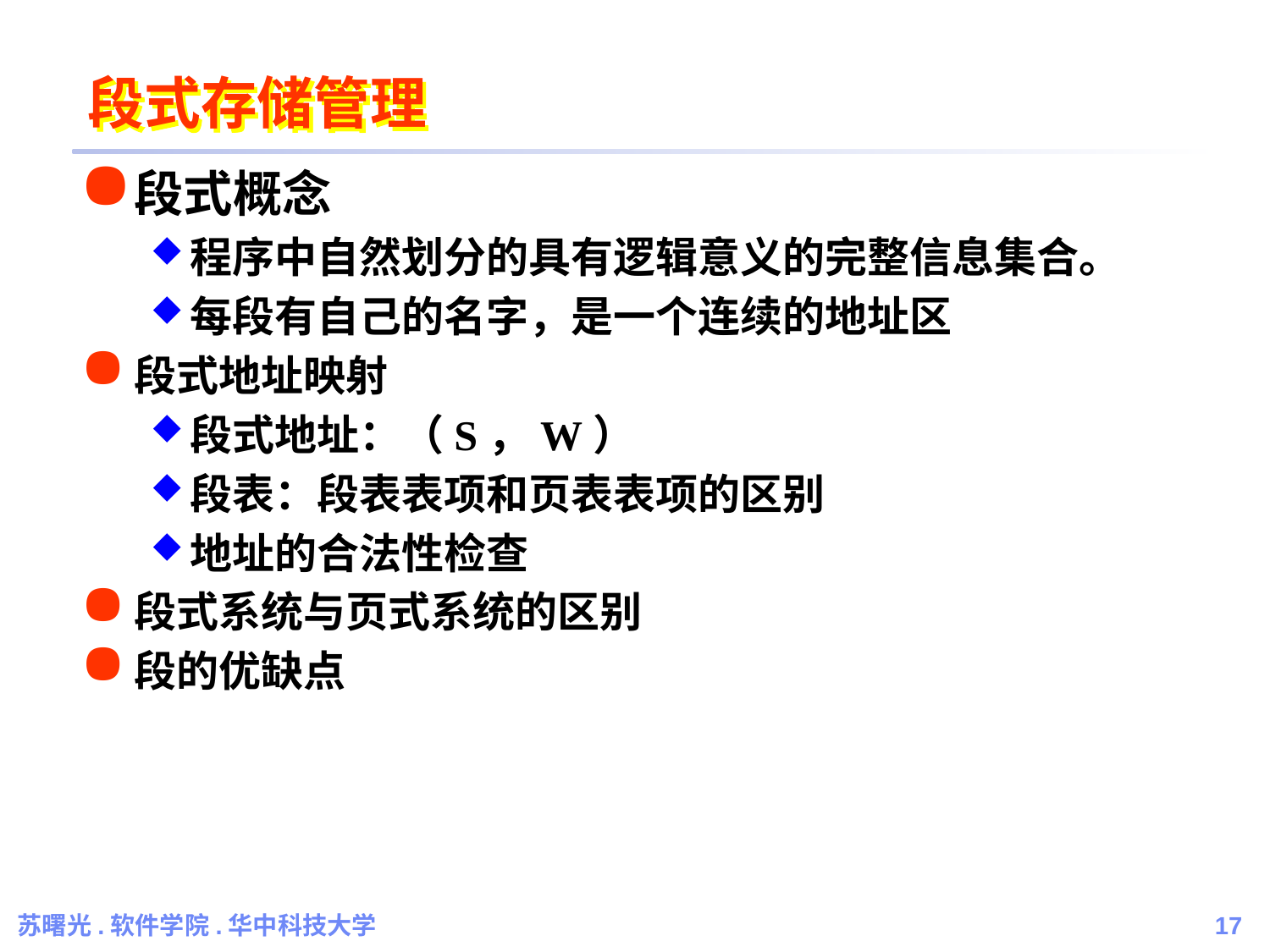

# 段式存储管理
段式概念
程序中自然划分的具有逻辑意义的完整信息集合。
每段有自己的名字，是一个连续的地址区
段式地址映射
段式地址：（S，W）
段表：段表表项和页表表项的区别
地址的合法性检查
段式系统与页式系统的区别
段的优缺点
苏曙光.软件学院.华中科技大学
17